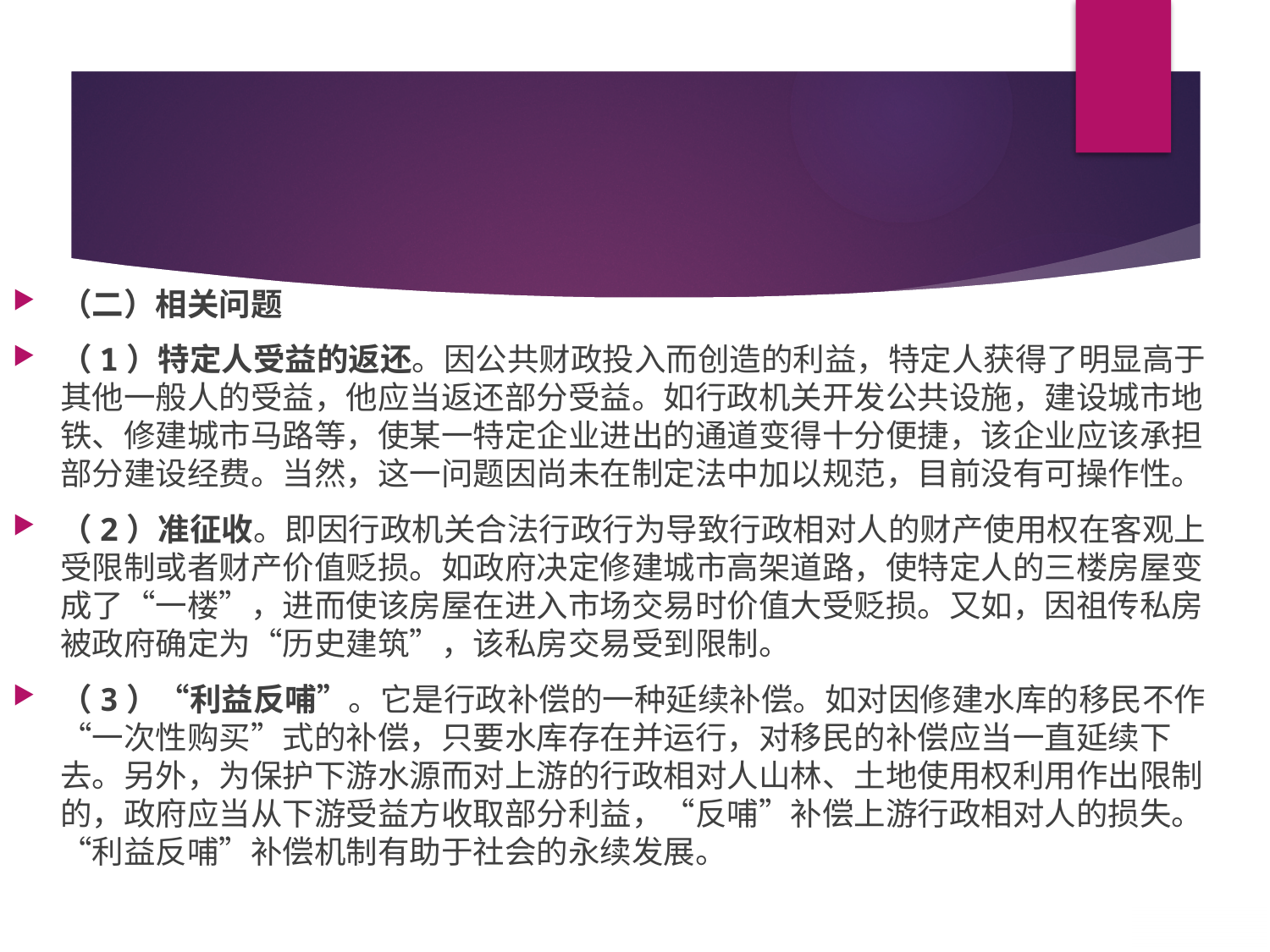

48
#
（二）相关问题
（1）特定人受益的返还。因公共财政投入而创造的利益，特定人获得了明显高于其他一般人的受益，他应当返还部分受益。如行政机关开发公共设施，建设城市地铁、修建城市马路等，使某一特定企业进出的通道变得十分便捷，该企业应该承担部分建设经费。当然，这一问题因尚未在制定法中加以规范，目前没有可操作性。
（2）准征收。即因行政机关合法行政行为导致行政相对人的财产使用权在客观上受限制或者财产价值贬损。如政府决定修建城市高架道路，使特定人的三楼房屋变成了“一楼”，进而使该房屋在进入市场交易时价值大受贬损。又如，因祖传私房被政府确定为“历史建筑”，该私房交易受到限制。
（3）“利益反哺”。它是行政补偿的一种延续补偿。如对因修建水库的移民不作“一次性购买”式的补偿，只要水库存在并运行，对移民的补偿应当一直延续下去。另外，为保护下游水源而对上游的行政相对人山林、土地使用权利用作出限制的，政府应当从下游受益方收取部分利益，“反哺”补偿上游行政相对人的损失。“利益反哺”补偿机制有助于社会的永续发展。